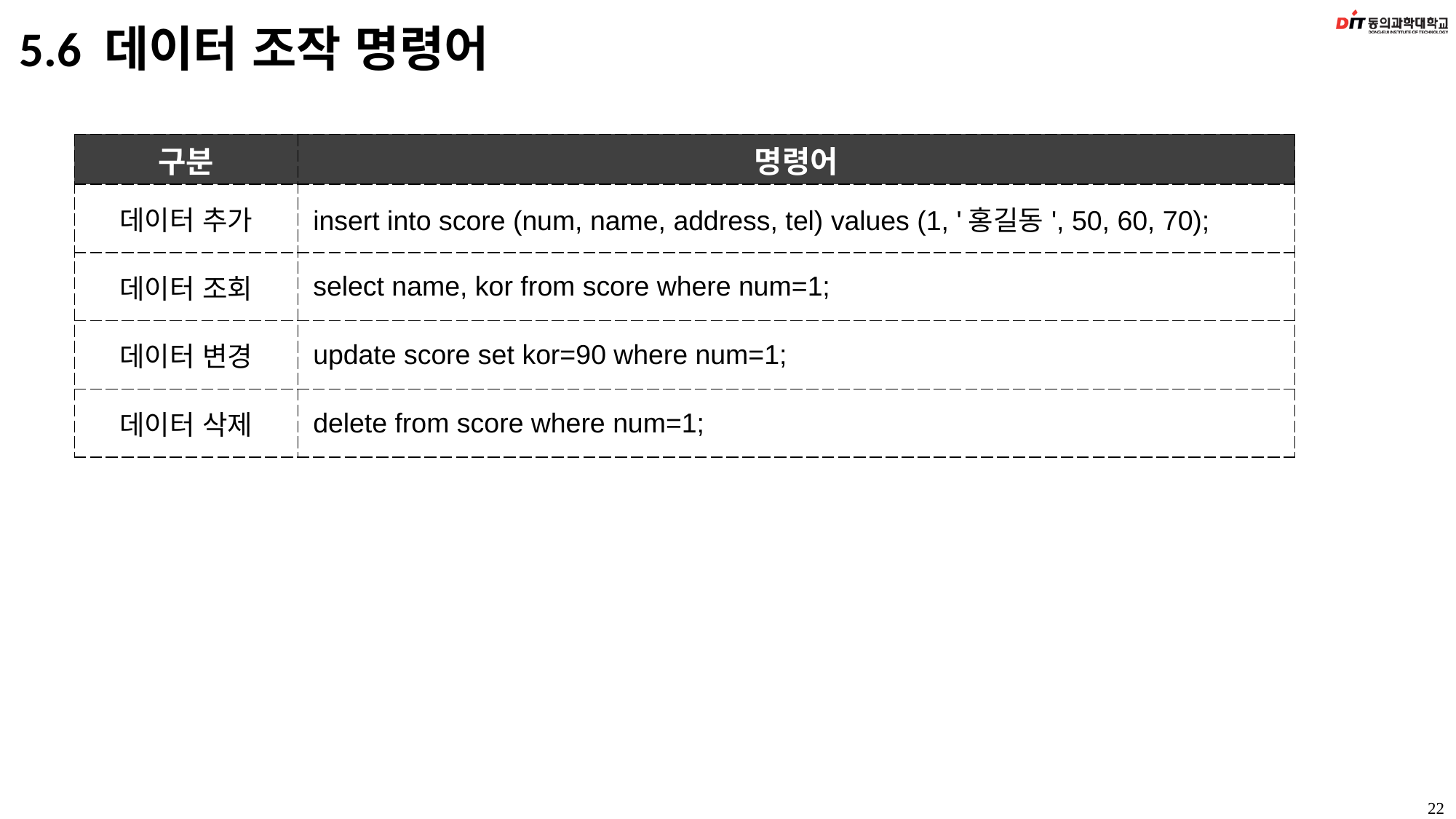

# 5.6 데이터 조작 명령어
| 구분 | 명령어 |
| --- | --- |
| 데이터 추가 | insert into score (num, name, address, tel) values (1, '홍길동', 50, 60, 70); |
| 데이터 조회 | select name, kor from score where num=1; |
| 데이터 변경 | update score set kor=90 where num=1; |
| 데이터 삭제 | delete from score where num=1; |
22